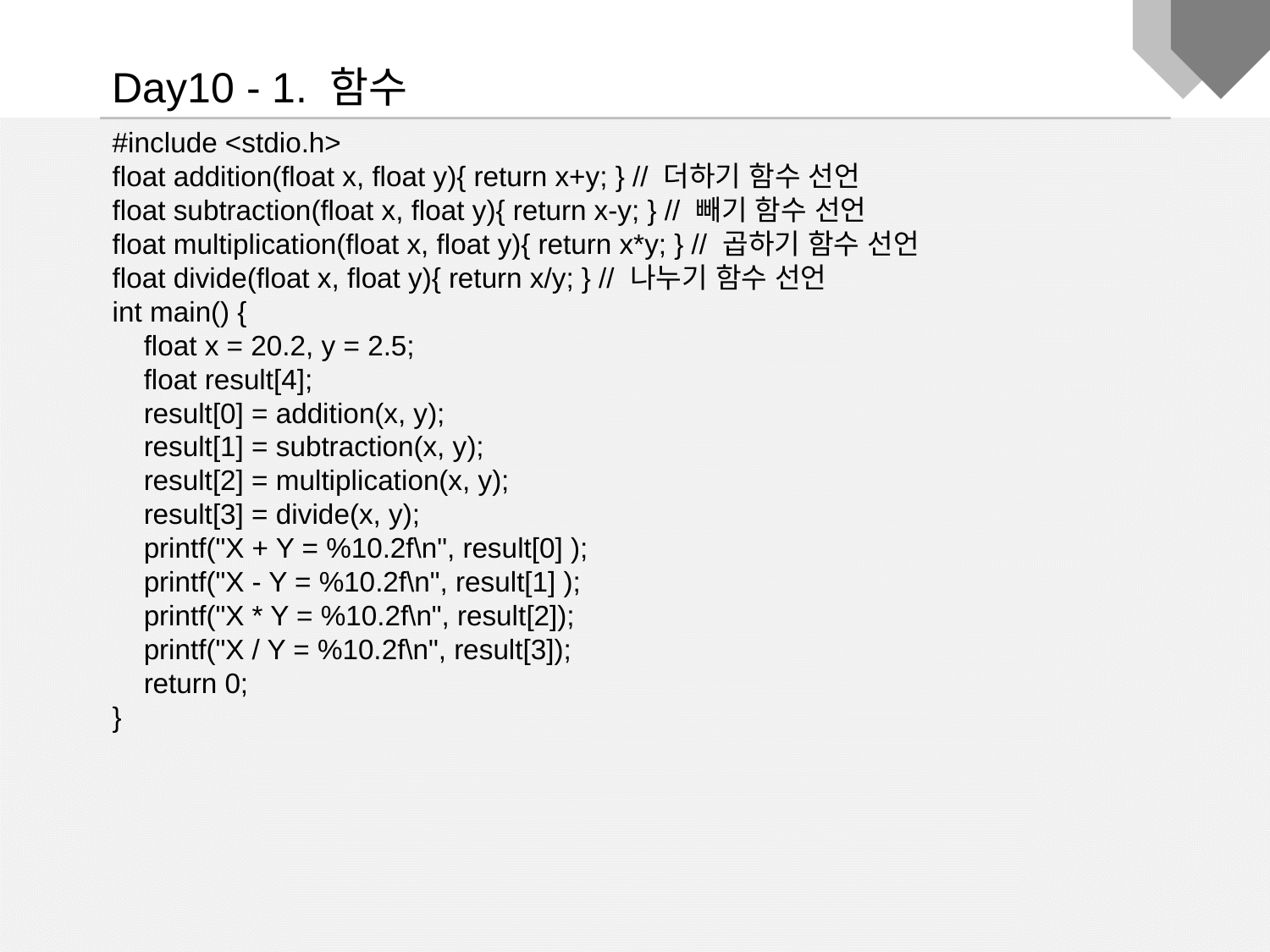

Day10 - 1. 함수
#include <stdio.h>
float addition(float x, float y){ return x+y; } // 더하기 함수 선언
float subtraction(float x, float y){ return x-y; } // 빼기 함수 선언
float multiplication(float x, float y){ return x*y; } // 곱하기 함수 선언
float divide(float x, float y){ return x/y; } // 나누기 함수 선언
int main() {
    float x = 20.2, y = 2.5;
    float result[4];
    result[0] = addition(x, y);
    result[1] = subtraction(x, y);
    result[2] = multiplication(x, y);
    result[3] = divide(x, y);
    printf("X + Y = %10.2f\n", result[0] );
    printf("X - Y = %10.2f\n", result[1] );
    printf("X * Y = %10.2f\n", result[2]);
    printf("X / Y = %10.2f\n", result[3]);
    return 0;
}